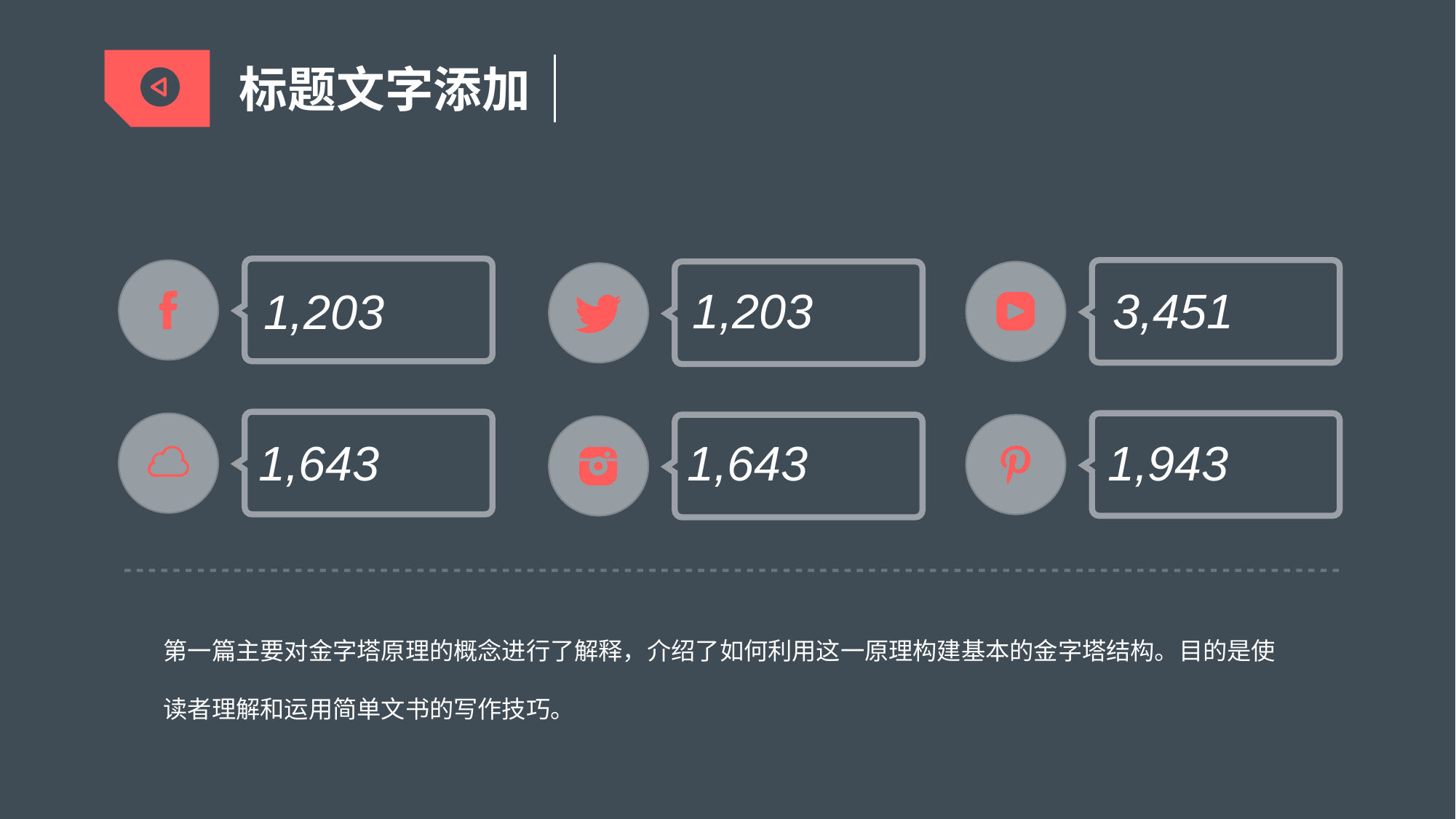

标题文字添加

1,203
3,451
1,203

1,643
1,643
1,943

第一篇主要对金字塔原理的概念进行了解释，介绍了如何利用这一原理构建基本的金字塔结构。目的是使读者理解和运用简单文书的写作技巧。